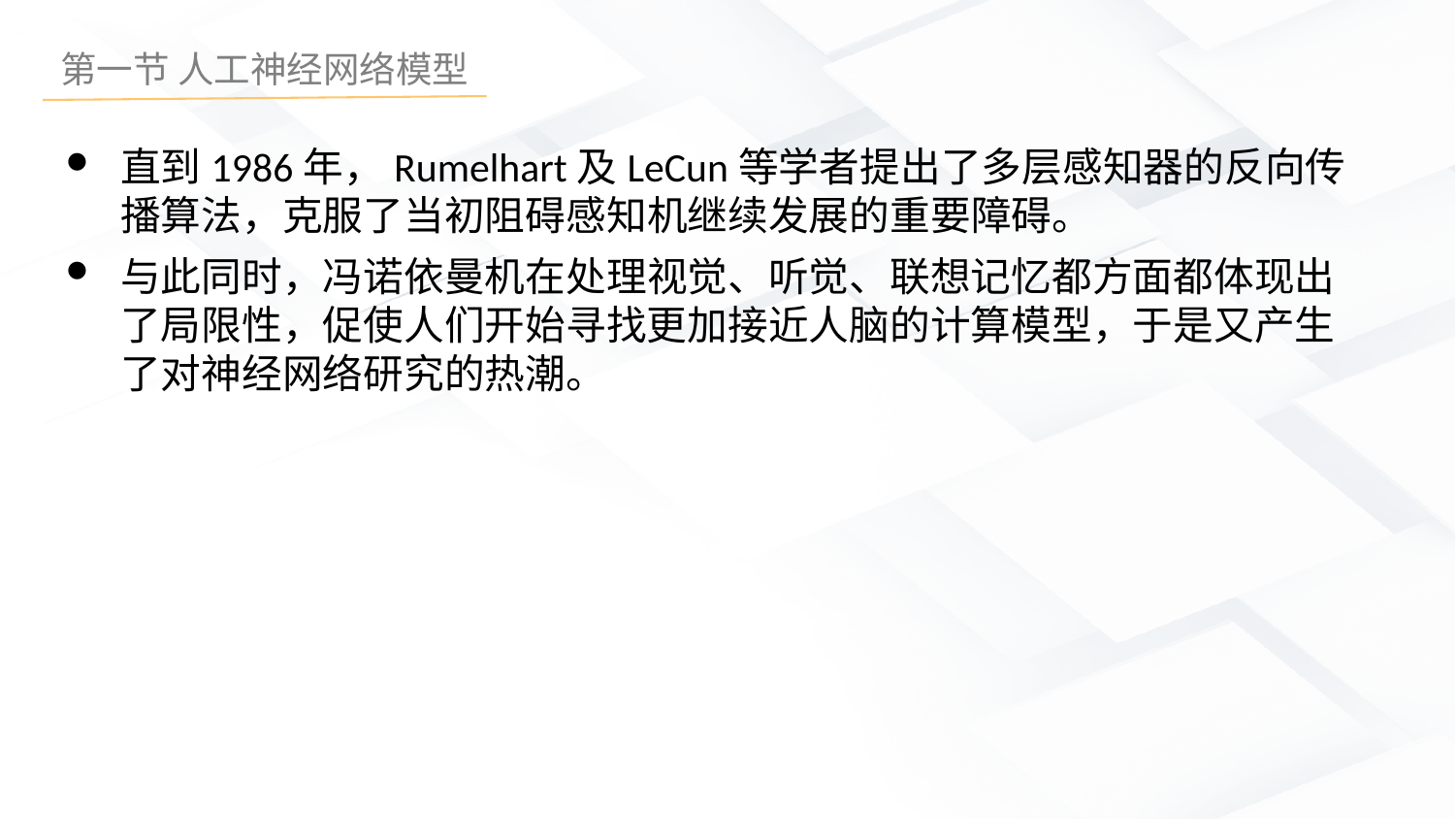

直到1986年，Rumelhart及LeCun等学者提出了多层感知器的反向传播算法，克服了当初阻碍感知机继续发展的重要障碍。
与此同时，冯诺依曼机在处理视觉、听觉、联想记忆都方面都体现出了局限性，促使人们开始寻找更加接近人脑的计算模型，于是又产生了对神经网络研究的热潮。